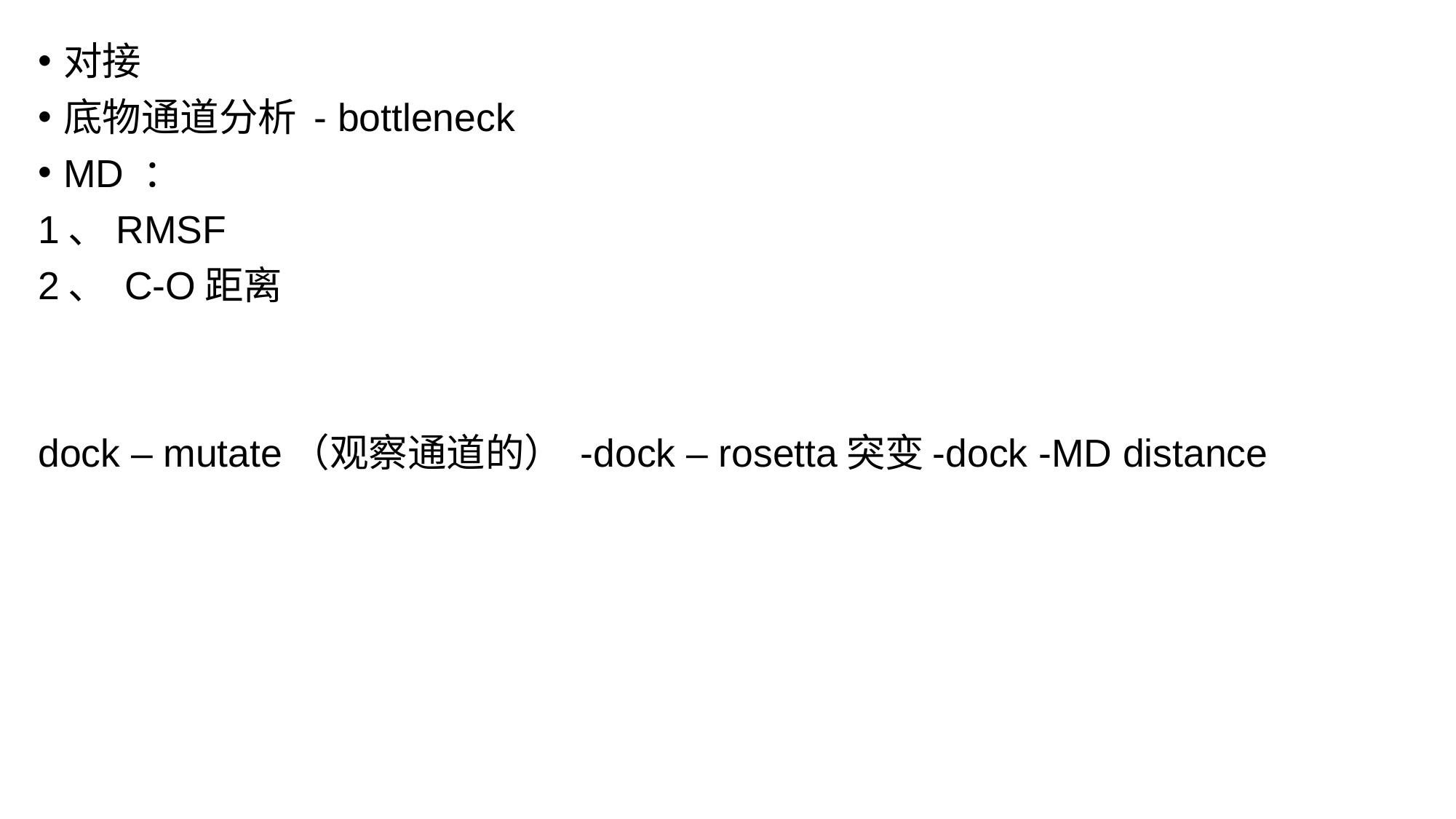

对接
底物通道分析 - bottleneck
MD ：
1、RMSF
2、 C-O距离

dock – mutate（观察通道的） -dock – rosetta突变-dock -MD distance